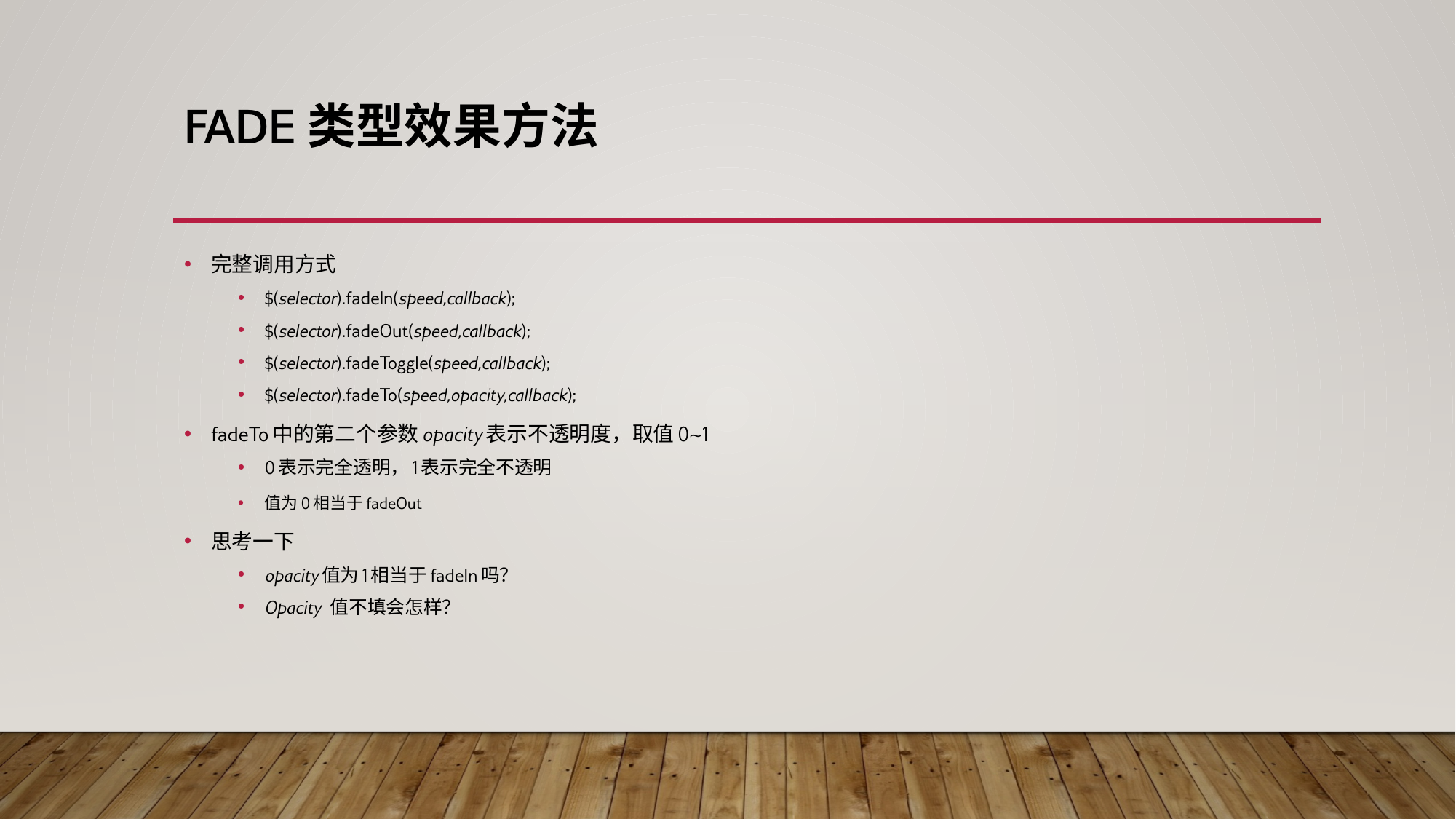

# Fade类型效果方法
完整调用方式
$(selector).fadeIn(speed,callback);
$(selector).fadeOut(speed,callback);
$(selector).fadeToggle(speed,callback);
$(selector).fadeTo(speed,opacity,callback);
fadeTo中的第二个参数opacity表示不透明度，取值0~1
0表示完全透明，1表示完全不透明
值为0相当于fadeOut
思考一下
opacity值为1相当于fadeIn吗？
Opacity 值不填会怎样？